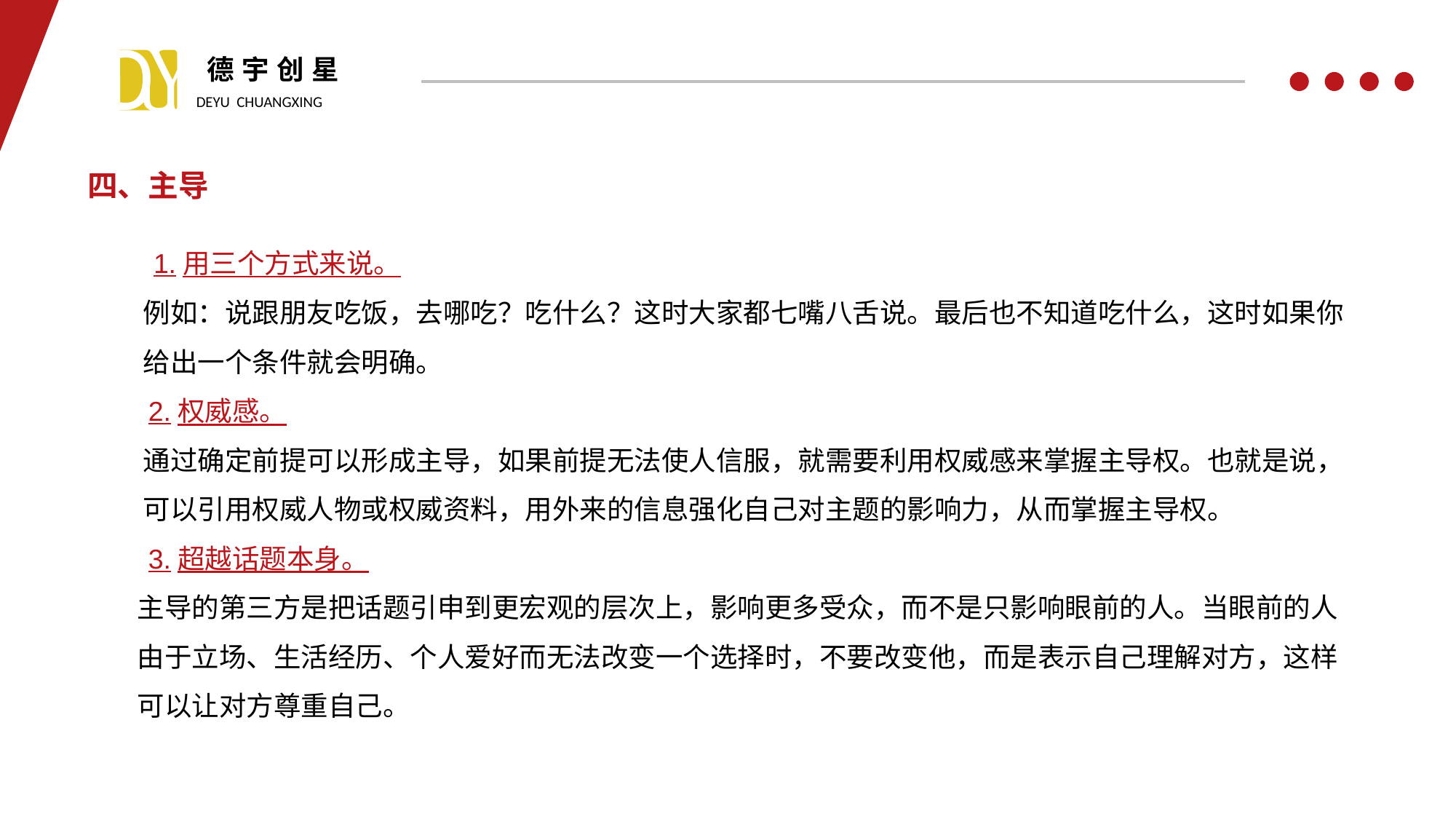

四、主导

        1.用三个方式来说。
        例如：说跟朋友吃饭，去哪吃？吃什么？这时大家都七嘴八舌说。最后也不知道吃什么，这时如果你
        给出一个条件就会明确。
        2.权威感。
        通过确定前提可以形成主导，如果前提无法使人信服，就需要利用权威感来掌握主导权。也就是说，
        可以引用权威人物或权威资料，用外来的信息强化自己对主题的影响力，从而掌握主导权。
        3.超越话题本身。
       主导的第三方是把话题引申到更宏观的层次上，影响更多受众，而不是只影响眼前的人。当眼前的人
       由于立场、生活经历、个人爱好而无法改变一个选择时，不要改变他，而是表示自己理解对方，这样
       可以让对方尊重自己。